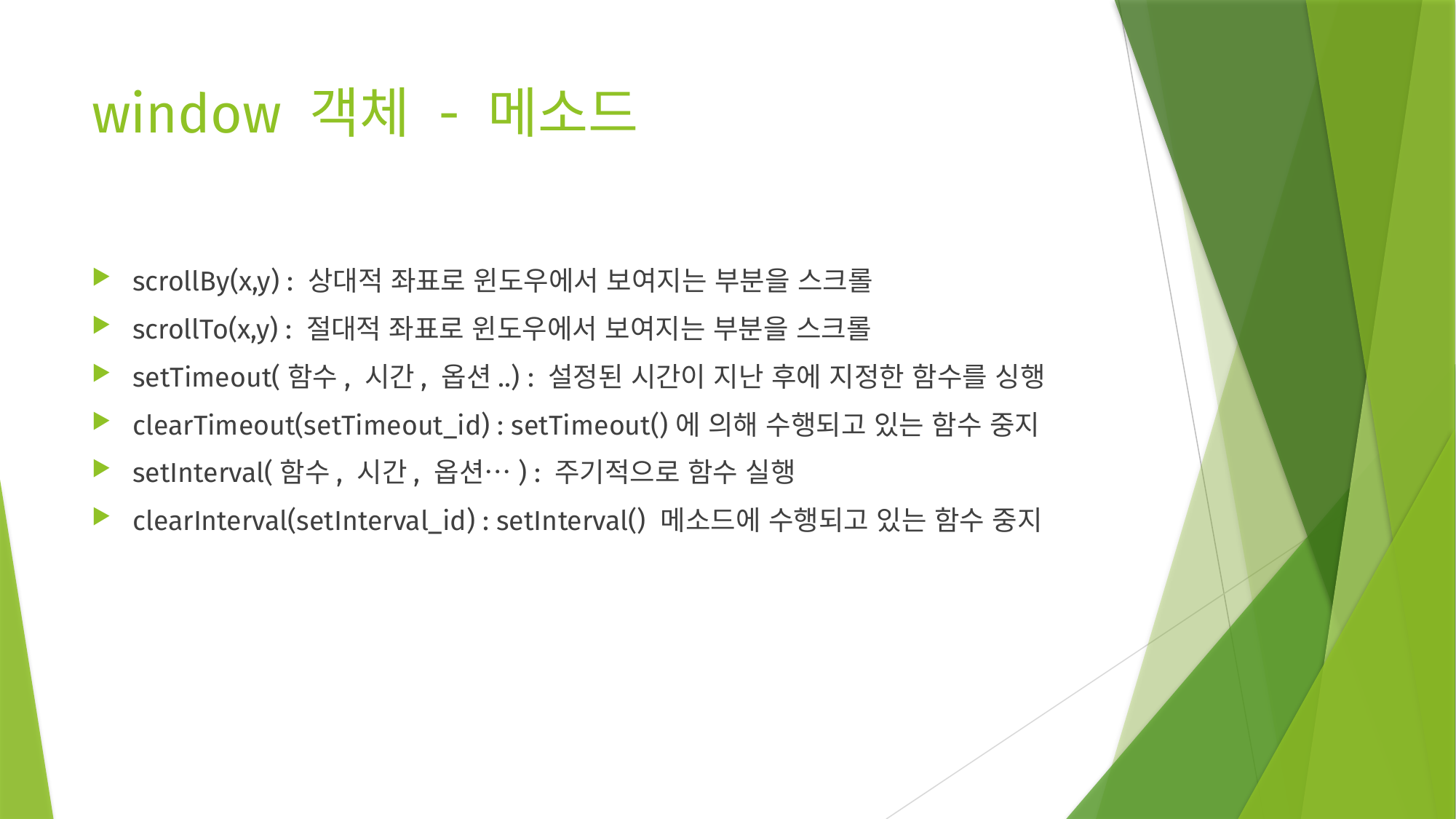

# window 객체 - 메소드
scrollBy(x,y) : 상대적 좌표로 윈도우에서 보여지는 부분을 스크롤
scrollTo(x,y) : 절대적 좌표로 윈도우에서 보여지는 부분을 스크롤
setTimeout(함수, 시간, 옵션..) : 설정된 시간이 지난 후에 지정한 함수를 싱행
clearTimeout(setTimeout_id) : setTimeout()에 의해 수행되고 있는 함수 중지
setInterval(함수, 시간, 옵션…) : 주기적으로 함수 실행
clearInterval(setInterval_id) : setInterval() 메소드에 수행되고 있는 함수 중지